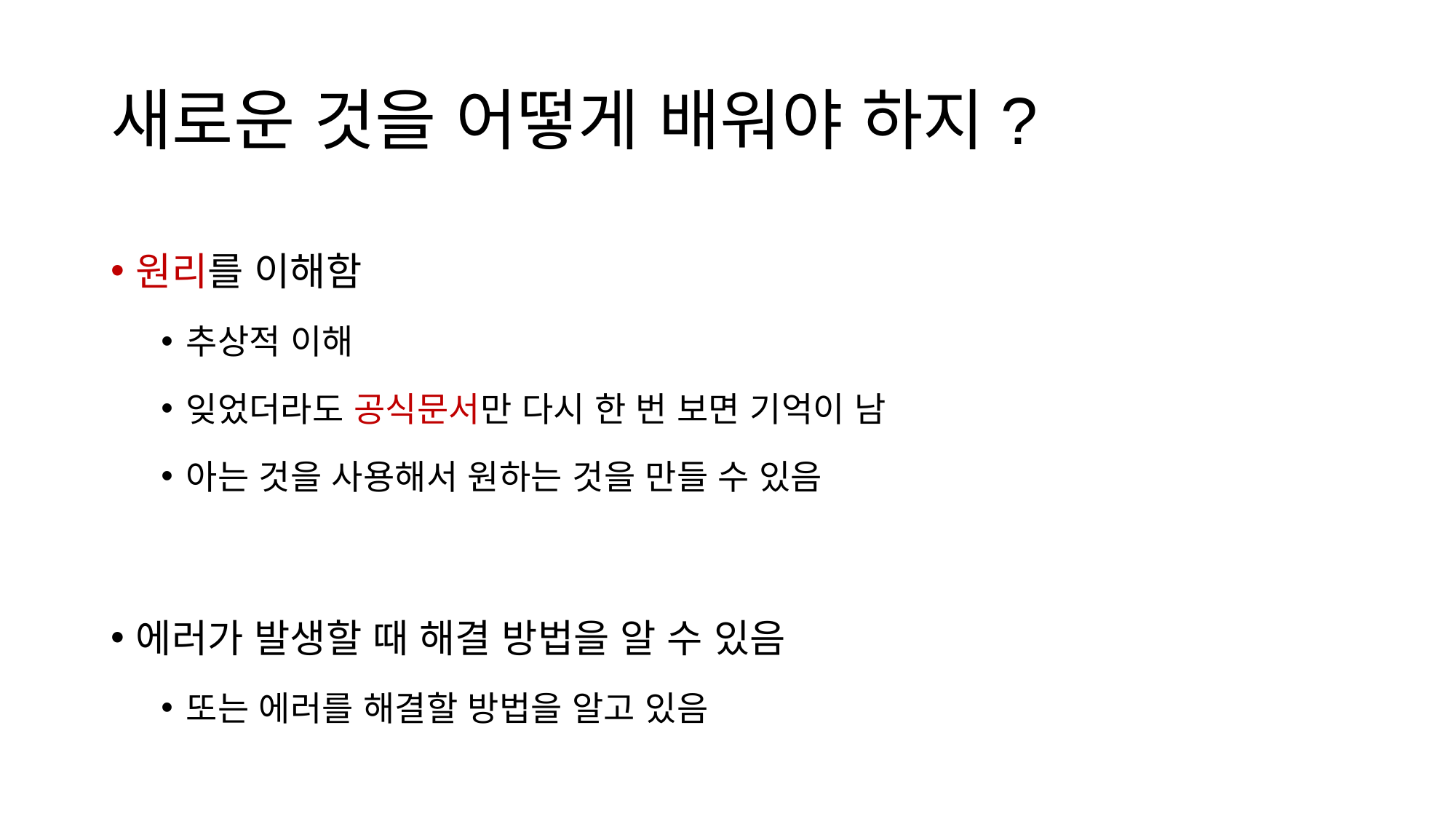

# 새로운 것을 어떻게 배워야 하지?
원리를 이해함
추상적 이해
잊었더라도 공식문서만 다시 한 번 보면 기억이 남
아는 것을 사용해서 원하는 것을 만들 수 있음

에러가 발생할 때 해결 방법을 알 수 있음
또는 에러를 해결할 방법을 알고 있음